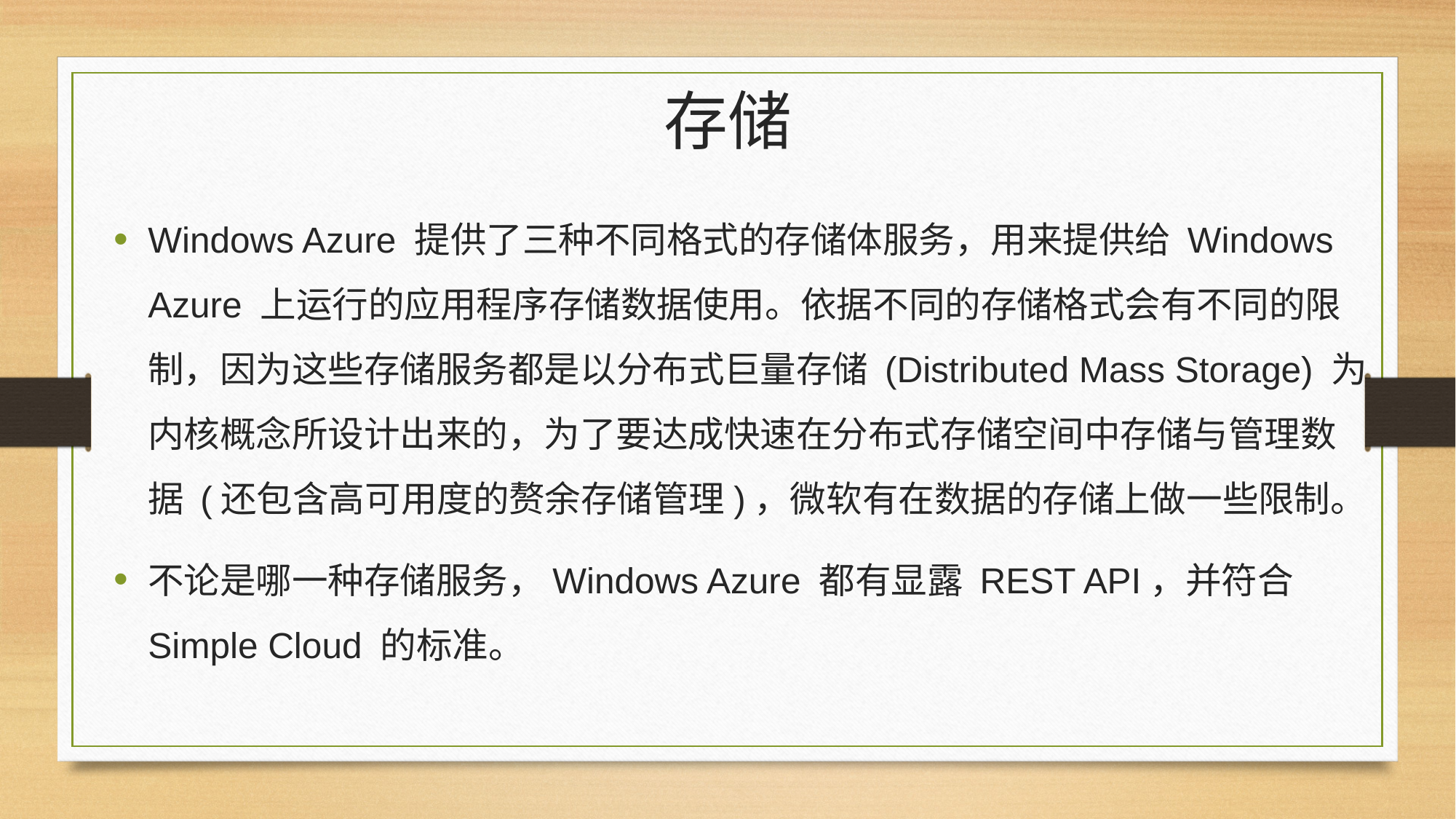

# 存储
Windows Azure 提供了三种不同格式的存储体服务，用来提供给 Windows Azure 上运行的应用程序存储数据使用。依据不同的存储格式会有不同的限制，因为这些存储服务都是以分布式巨量存储 (Distributed Mass Storage) 为内核概念所设计出来的，为了要达成快速在分布式存储空间中存储与管理数据 (还包含高可用度的赘余存储管理)，微软有在数据的存储上做一些限制。
不论是哪一种存储服务，Windows Azure 都有显露 REST API，并符合 Simple Cloud 的标准。